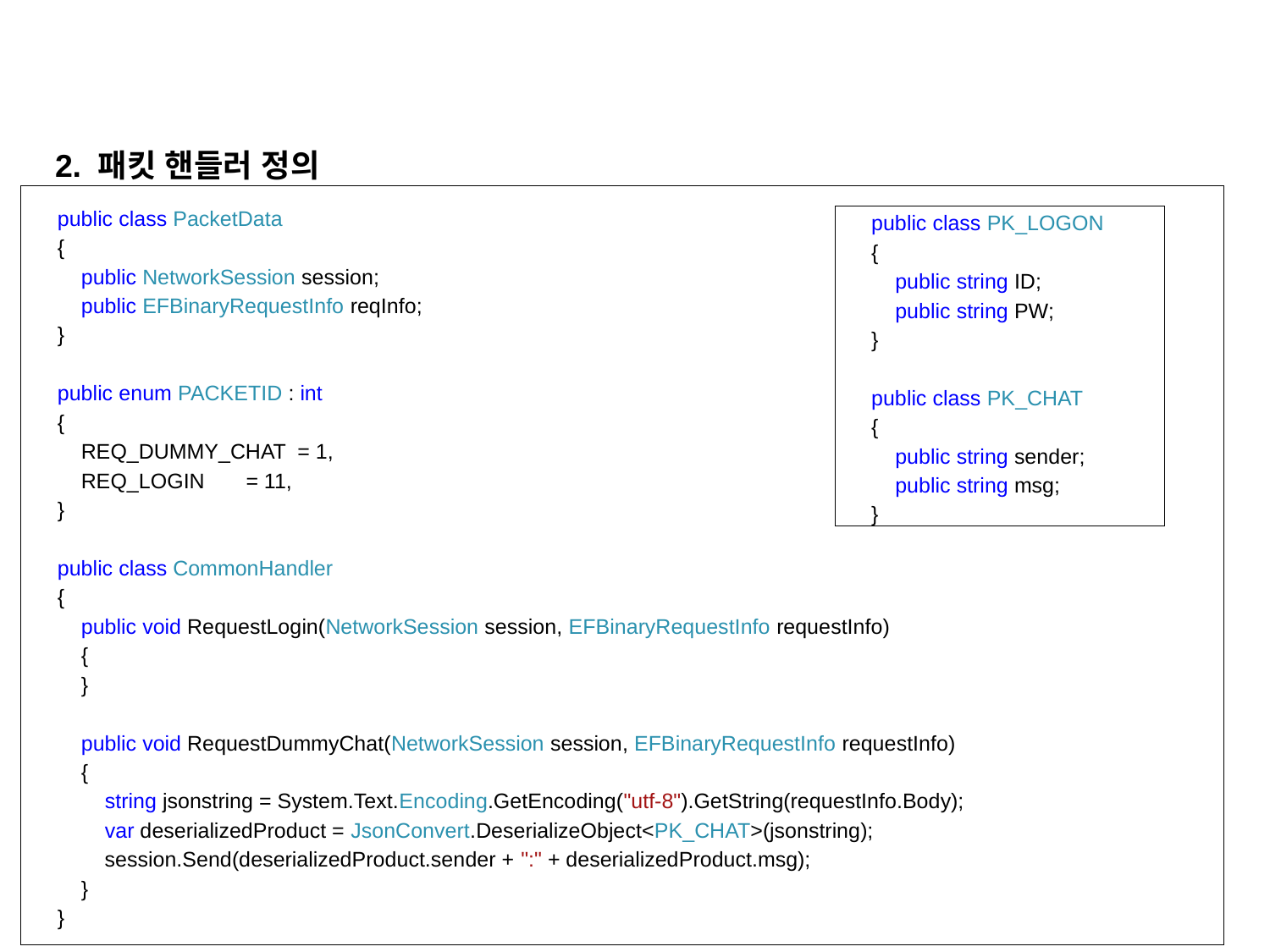

2. 패킷 핸들러 정의
    public class PacketData
    {
        public NetworkSession session;
        public EFBinaryRequestInfo reqInfo;
    }
    public enum PACKETID : int
    {
        REQ_DUMMY_CHAT  = 1,
        REQ_LOGIN       = 11,
    }
    public class CommonHandler
    {
        public void RequestLogin(NetworkSession session, EFBinaryRequestInfo requestInfo)
        {
        }
        public void RequestDummyChat(NetworkSession session, EFBinaryRequestInfo requestInfo)
        {
            string jsonstring = System.Text.Encoding.GetEncoding("utf-8").GetString(requestInfo.Body);
            var deserializedProduct = JsonConvert.DeserializeObject<PK_CHAT>(jsonstring);
            session.Send(deserializedProduct.sender + ":" + deserializedProduct.msg);
        }
    }
    public class PK_LOGON
    {
        public string ID;
        public string PW;
    }
    public class PK_CHAT
    {
        public string sender;
        public string msg;
    }